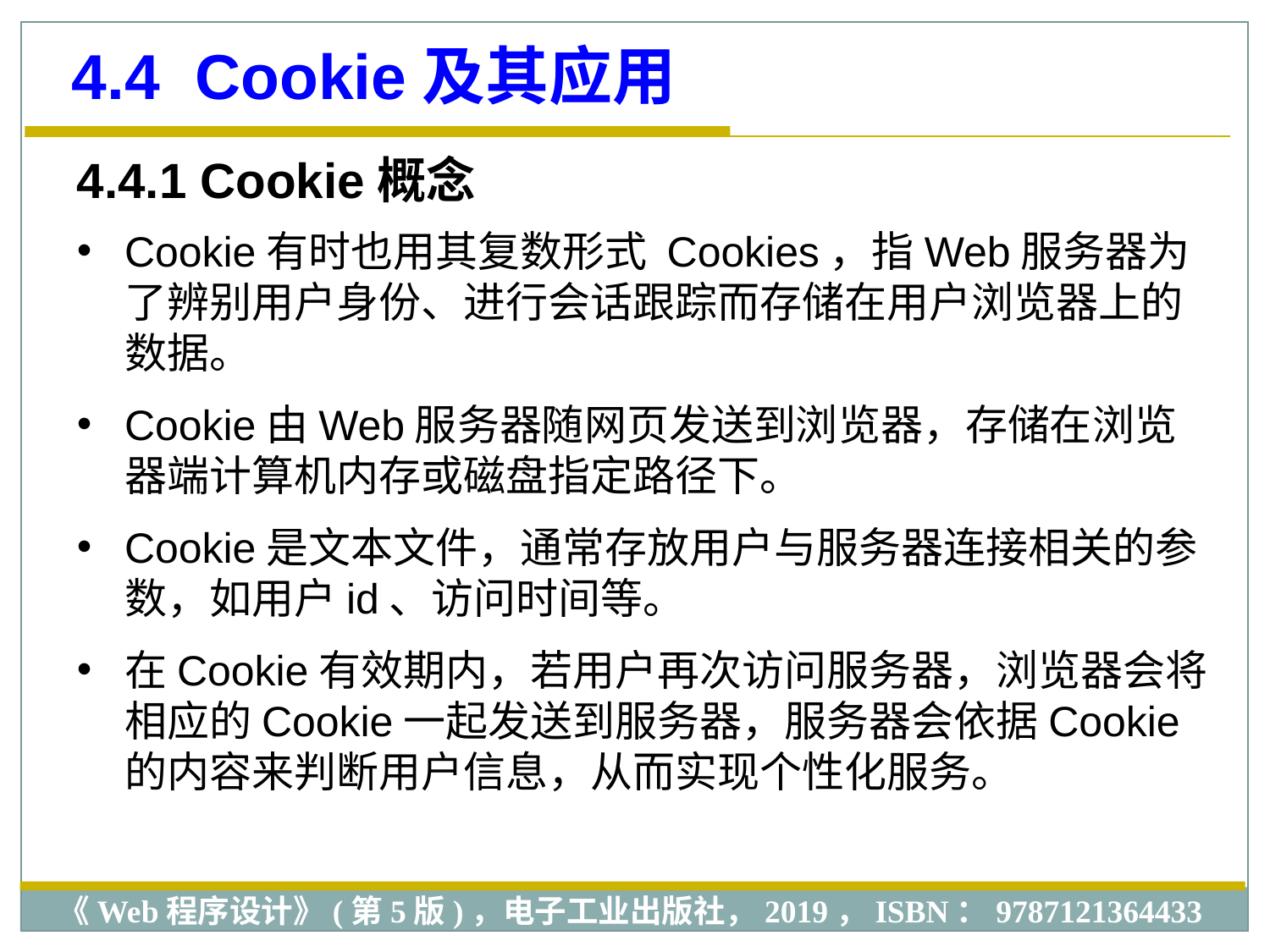

4.4  Cookie及其应用
4.4.1 Cookie概念
Cookie有时也用其复数形式 Cookies，指Web服务器为了辨别用户身份、进行会话跟踪而存储在用户浏览器上的数据。
Cookie由Web服务器随网页发送到浏览器，存储在浏览器端计算机内存或磁盘指定路径下。
Cookie是文本文件，通常存放用户与服务器连接相关的参数，如用户id、访问时间等。
在Cookie有效期内，若用户再次访问服务器，浏览器会将相应的Cookie一起发送到服务器，服务器会依据Cookie的内容来判断用户信息，从而实现个性化服务。